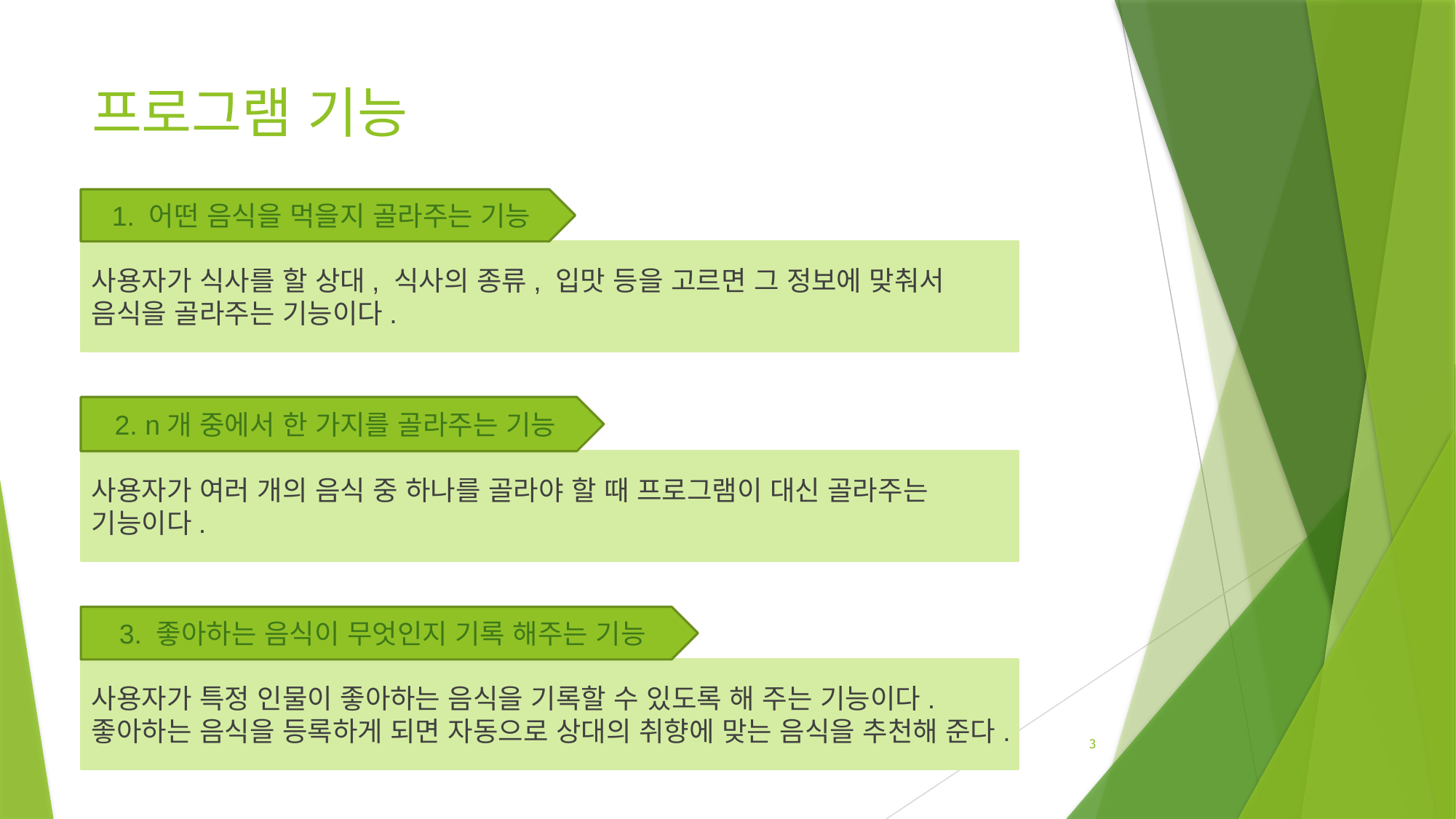

# 프로그램 기능
1. 어떤 음식을 먹을지 골라주는 기능
사용자가 식사를 할 상대, 식사의 종류, 입맛 등을 고르면 그 정보에 맞춰서 음식을 골라주는 기능이다.
2. n개 중에서 한 가지를 골라주는 기능
사용자가 여러 개의 음식 중 하나를 골라야 할 때 프로그램이 대신 골라주는 기능이다.
3. 좋아하는 음식이 무엇인지 기록 해주는 기능
사용자가 특정 인물이 좋아하는 음식을 기록할 수 있도록 해 주는 기능이다. 좋아하는 음식을 등록하게 되면 자동으로 상대의 취향에 맞는 음식을 추천해 준다.
3